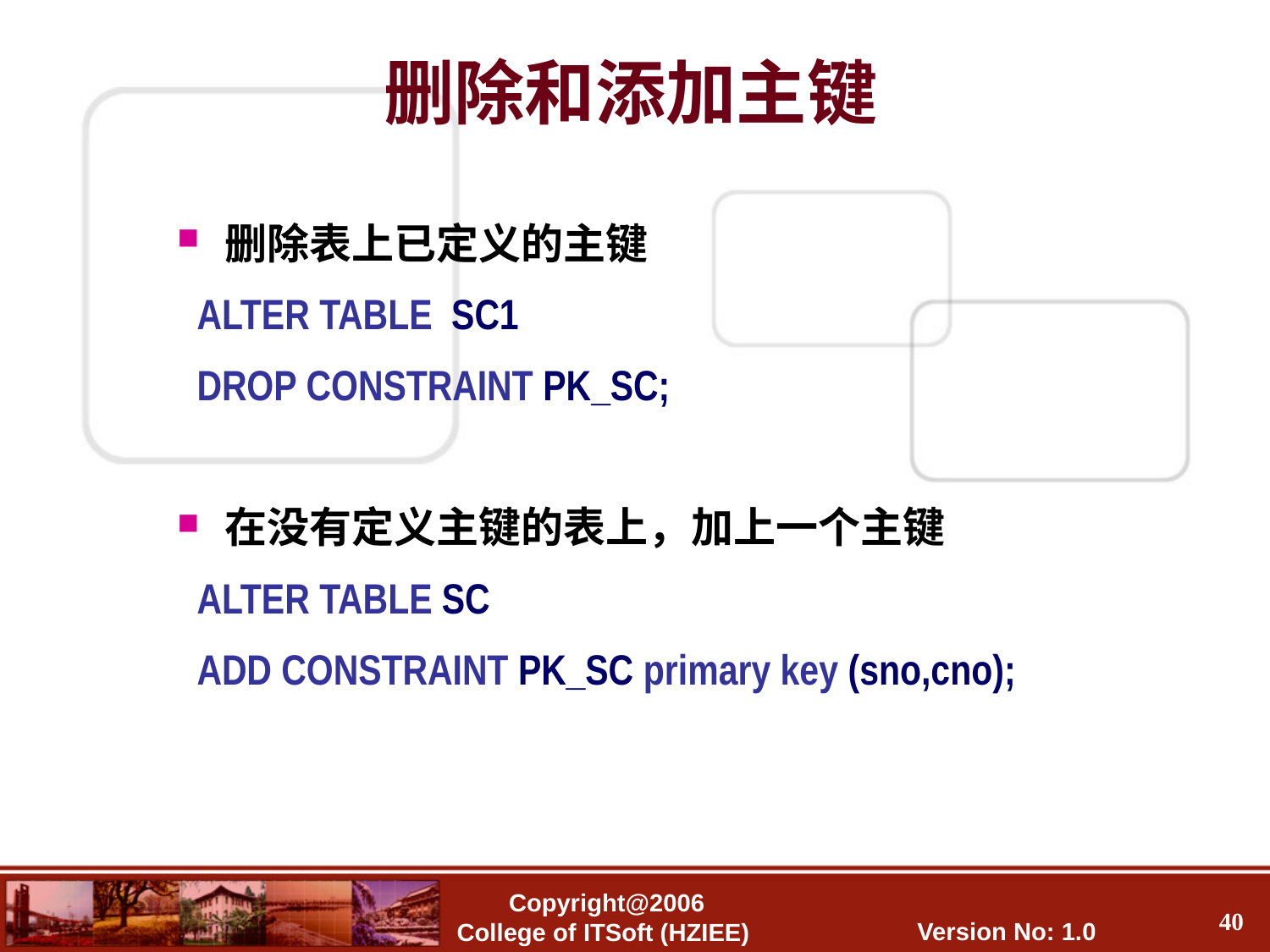

删除和添加主键
删除表上已定义的主键
  ALTER TABLE  SC1
  DROP CONSTRAINT PK_SC;

在没有定义主键的表上，加上一个主键
  ALTER TABLE SC
  ADD CONSTRAINT PK_SC primary key (sno,cno);